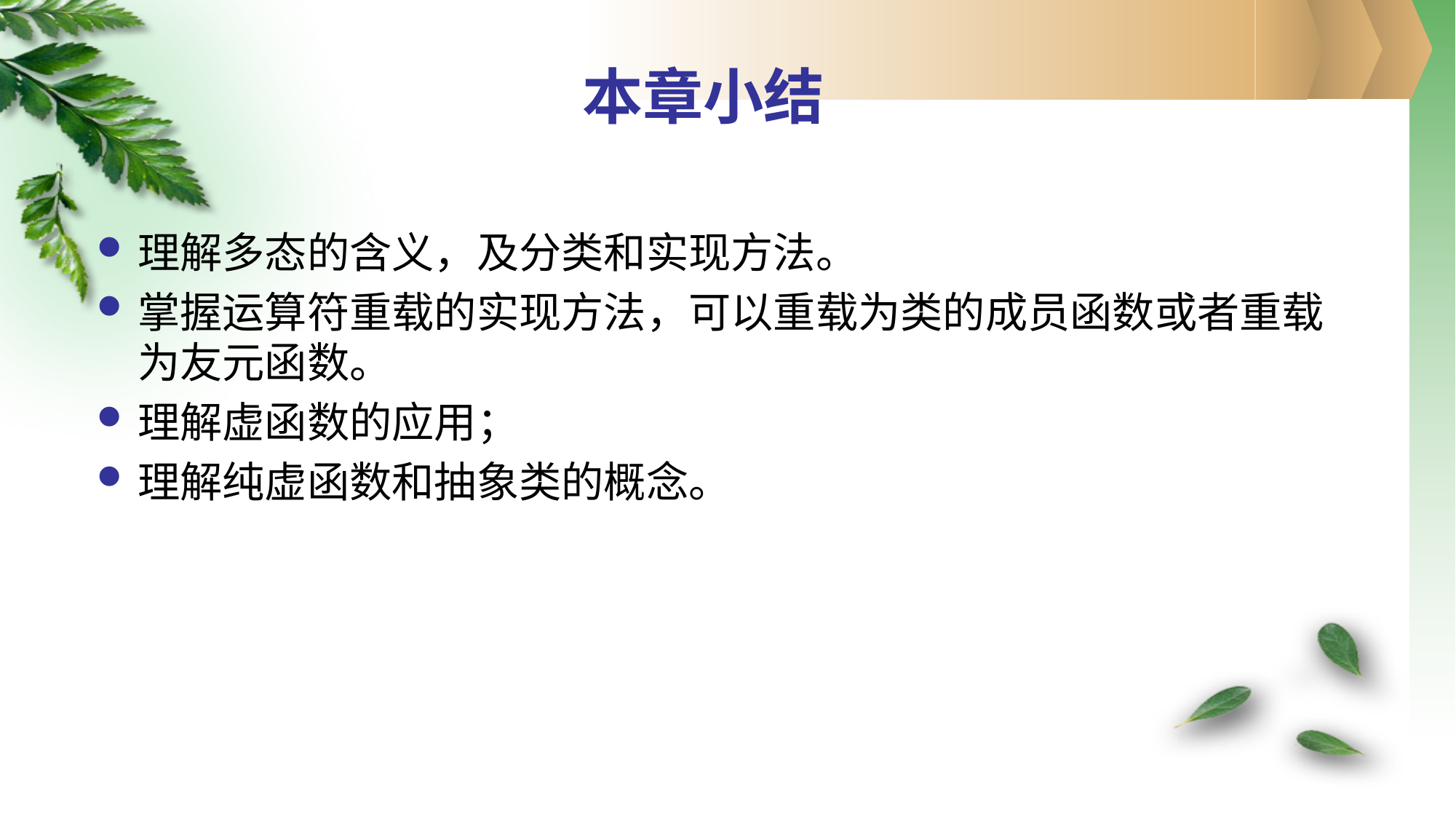

本章小结
理解多态的含义，及分类和实现方法。
掌握运算符重载的实现方法，可以重载为类的成员函数或者重载为友元函数。
理解虚函数的应用；
理解纯虚函数和抽象类的概念。